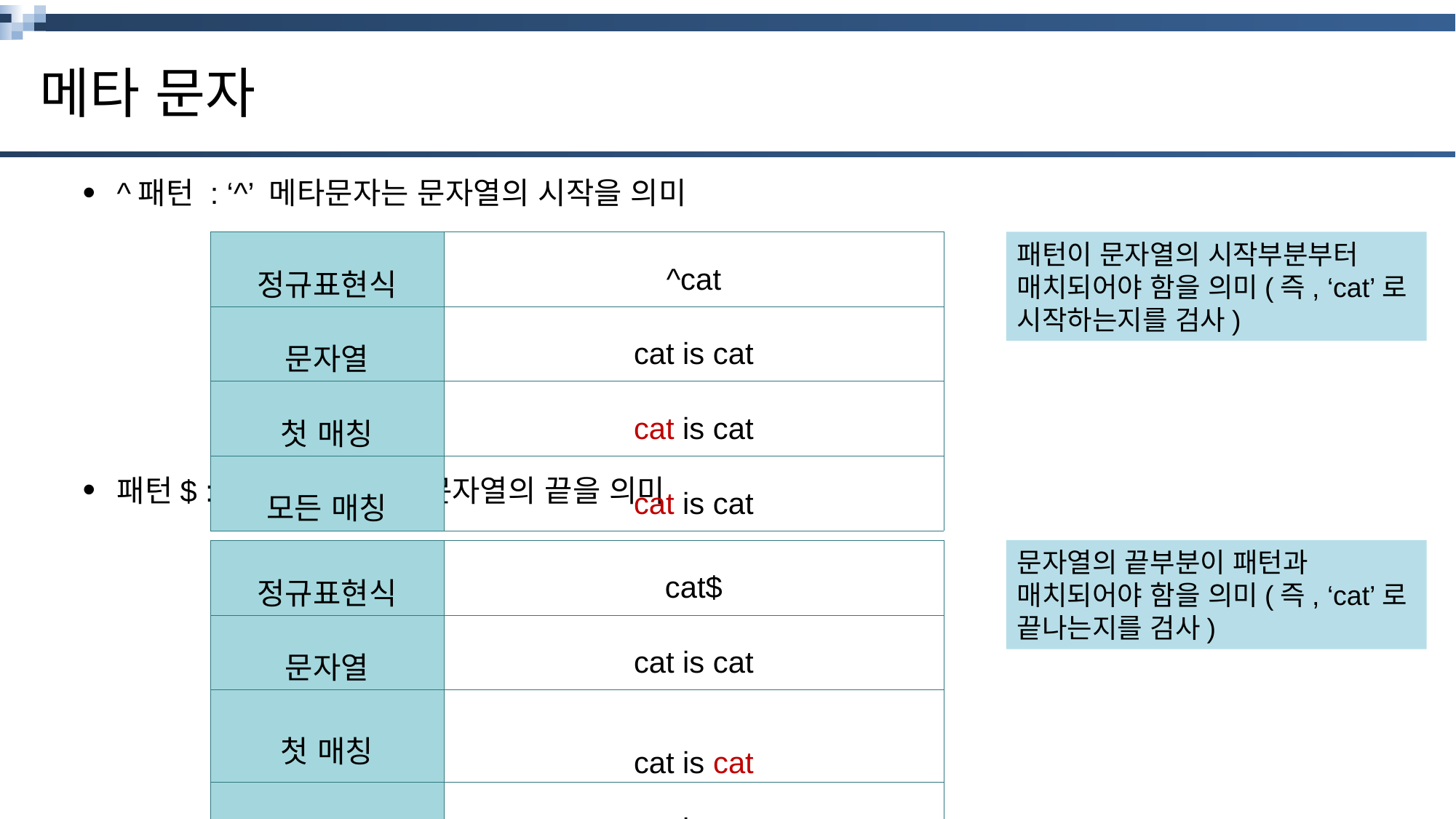

# 메타 문자
^패턴 : ‘^’ 메타문자는 문자열의 시작을 의미

패턴$ : ‘$’ 메타 문자는 문자열의 끝을 의미
| 정규표현식 | ^cat |
| --- | --- |
| 문자열 | cat is cat |
| 첫 매칭 | cat is cat |
| 모든 매칭 | cat is cat |
패턴이 문자열의 시작부분부터 매치되어야 함을 의미(즉, ‘cat’로 시작하는지를 검사)
문자열의 끝부분이 패턴과 매치되어야 함을 의미(즉, ‘cat’로 끝나는지를 검사)
| 정규표현식 | cat$ |
| --- | --- |
| 문자열 | cat is cat |
| 첫 매칭 | cat is cat |
| 모든 매칭 | cat is cat |